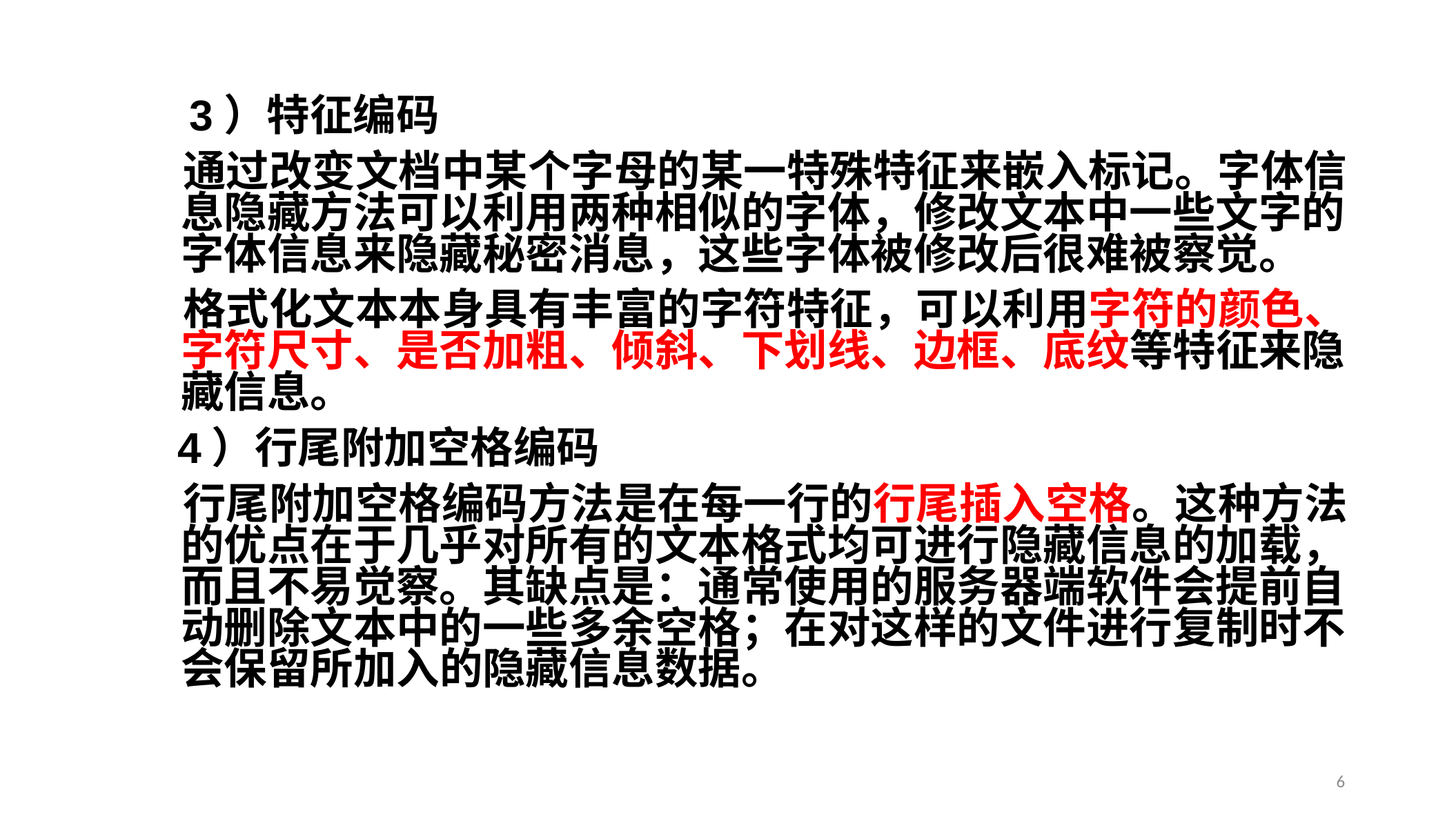

3）特征编码
        通过改变文档中某个字母的某一特殊特征来嵌入标记。字体信息隐藏方法可以利用两种相似的字体，修改文本中一些文字的字体信息来隐藏秘密消息，这些字体被修改后很难被察觉。
        格式化文本本身具有丰富的字符特征，可以利用字符的颜色、字符尺寸、是否加粗、倾斜、下划线、边框、底纹等特征来隐藏信息。
       4）行尾附加空格编码
        行尾附加空格编码方法是在每一行的行尾插入空格。这种方法的优点在于几乎对所有的文本格式均可进行隐藏信息的加载，而且不易觉察。其缺点是：通常使用的服务器端软件会提前自动删除文本中的一些多余空格；在对这样的文件进行复制时不会保留所加入的隐藏信息数据。
6